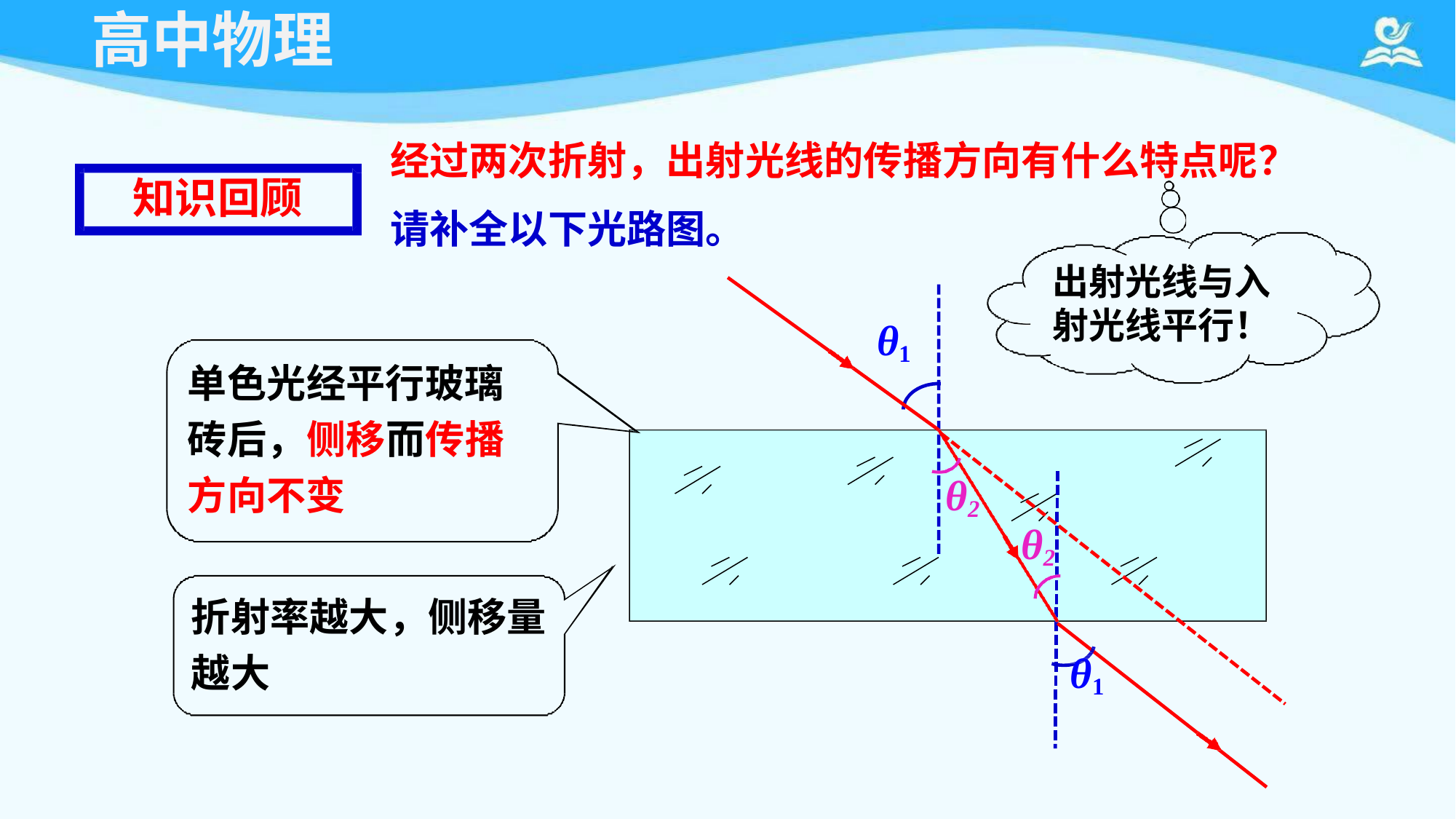

# 高中物理
经过两次折射，出射光线的传播方向有什么特点呢？
请补全以下光路图。

知识回顾

出射光线与入 射光线平行！

θ1

单色光经平行玻璃 砖后，侧移而传播 方向不变

θ2

θ2

折射率越大，侧移量 越大

θ1